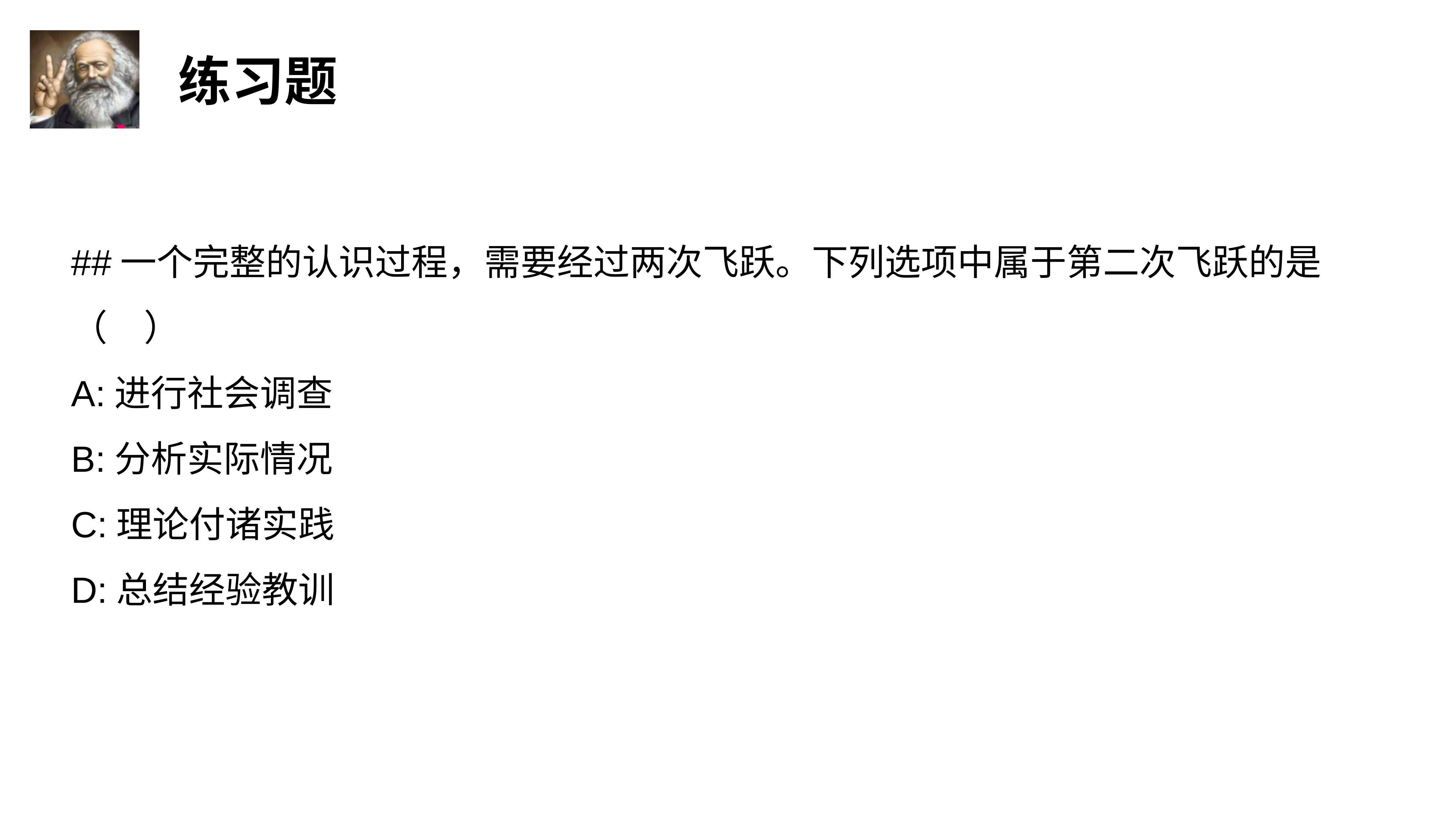

##一个完整的认识过程，需要经过两次飞跃。下列选项中属于第二次飞跃的是（　）
A:进行社会调查
B:分析实际情况
C:理论付诸实践
D:总结经验教训